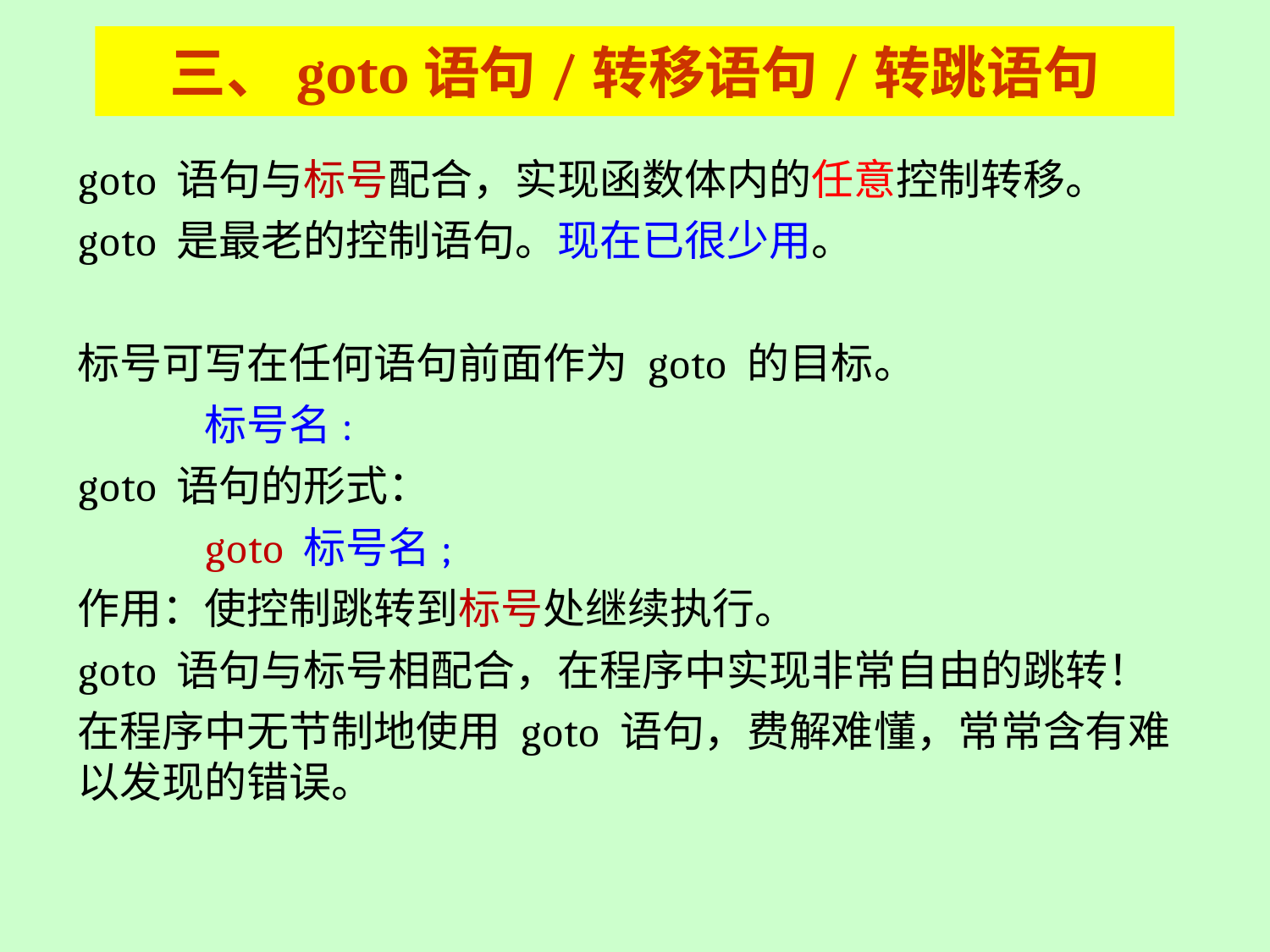

# 三、goto语句/转移语句/转跳语句
goto 语句与标号配合，实现函数体内的任意控制转移。
goto 是最老的控制语句。现在已很少用。

标号可写在任何语句前面作为 goto 的目标。
	标号名:
goto 语句的形式：
	goto 标号名;
作用：使控制跳转到标号处继续执行。
goto 语句与标号相配合，在程序中实现非常自由的跳转！
在程序中无节制地使用 goto 语句，费解难懂，常常含有难以发现的错误。
78